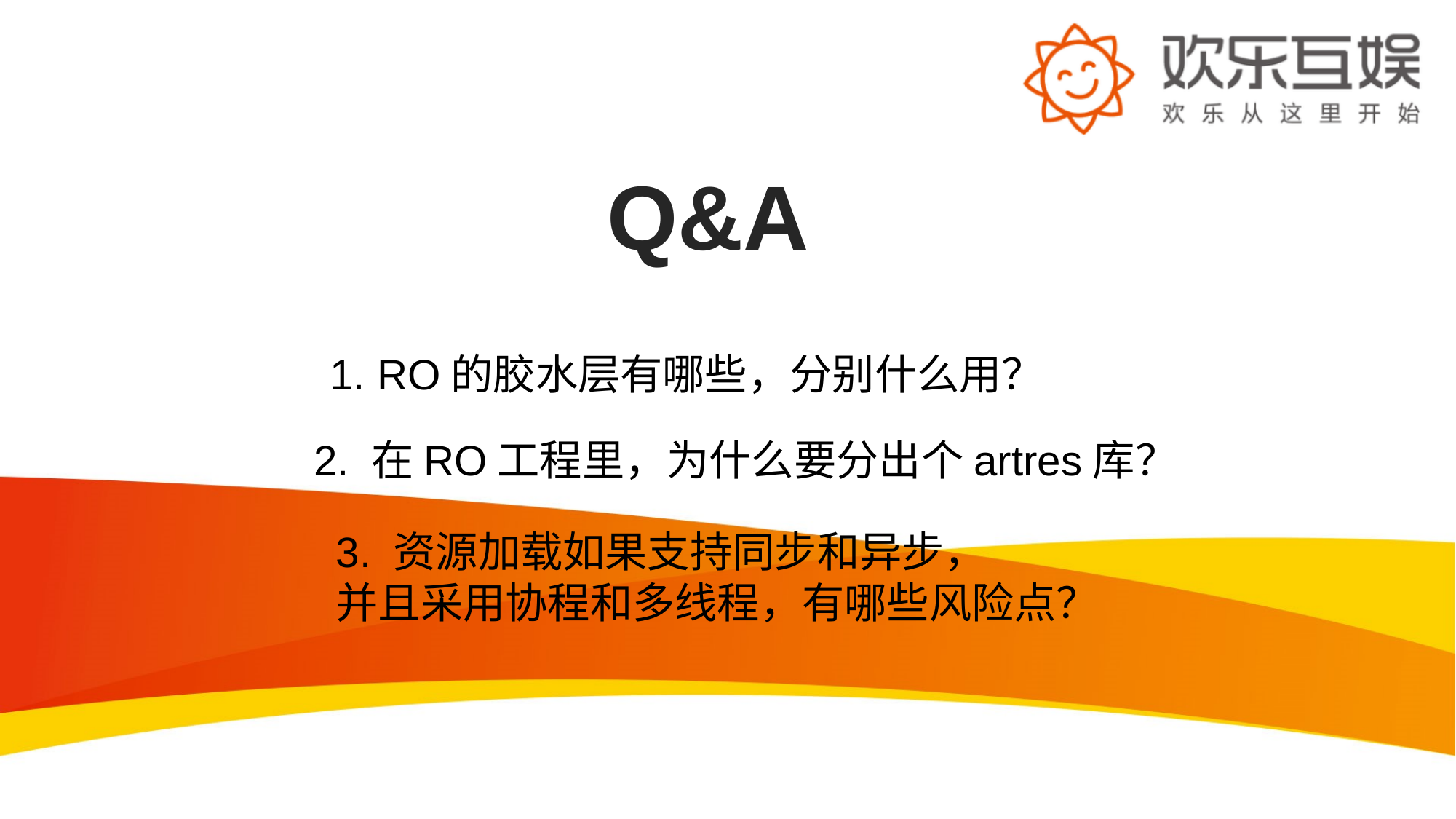

# Q&A
1. RO的胶水层有哪些，分别什么用？
2. 在RO工程里，为什么要分出个artres库？
3. 资源加载如果支持同步和异步，
并且采用协程和多线程，有哪些风险点？